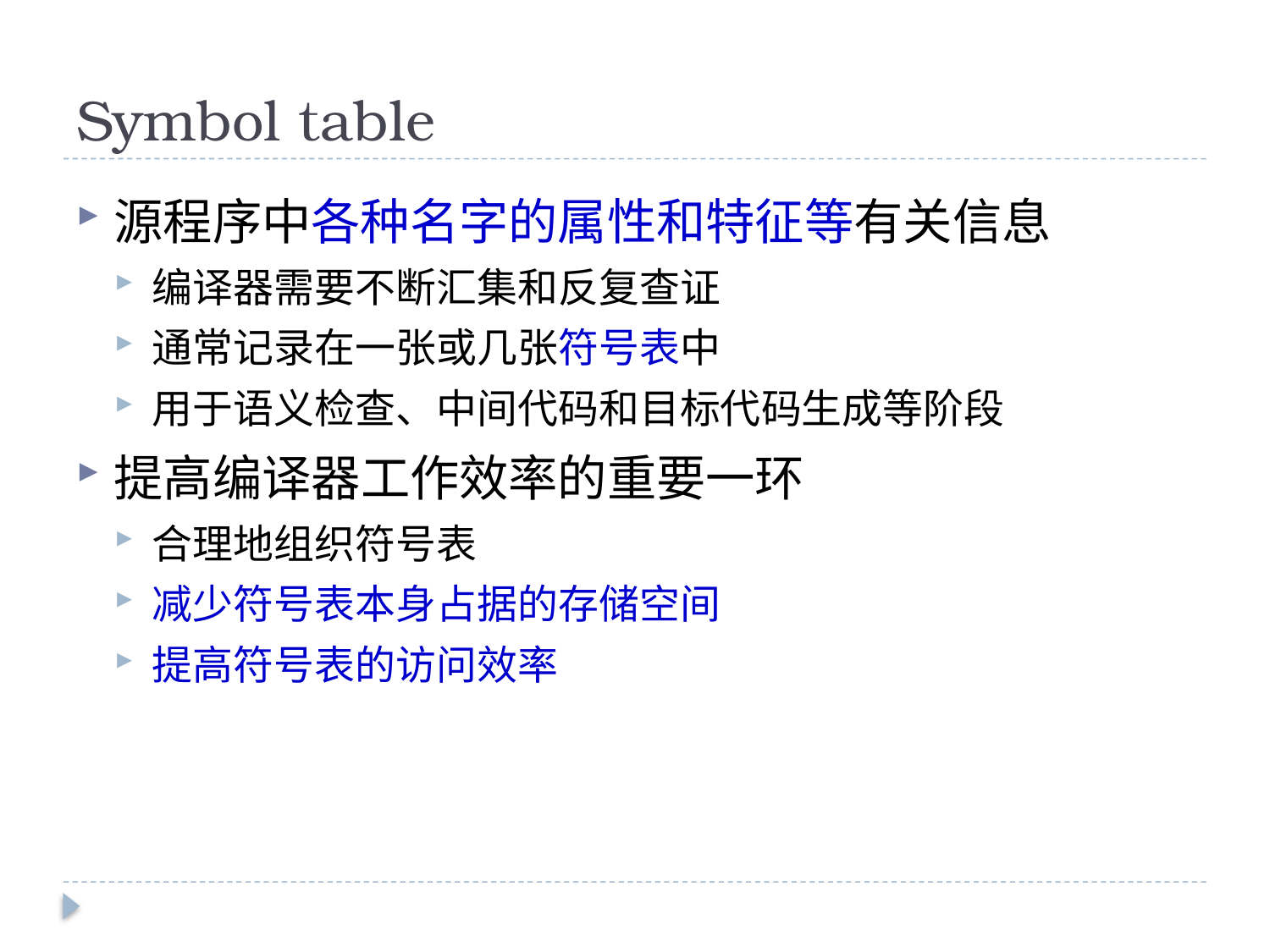

# Symbol table
源程序中各种名字的属性和特征等有关信息
编译器需要不断汇集和反复查证
通常记录在一张或几张符号表中
用于语义检查、中间代码和目标代码生成等阶段
提高编译器工作效率的重要一环
合理地组织符号表
减少符号表本身占据的存储空间
提高符号表的访问效率

3